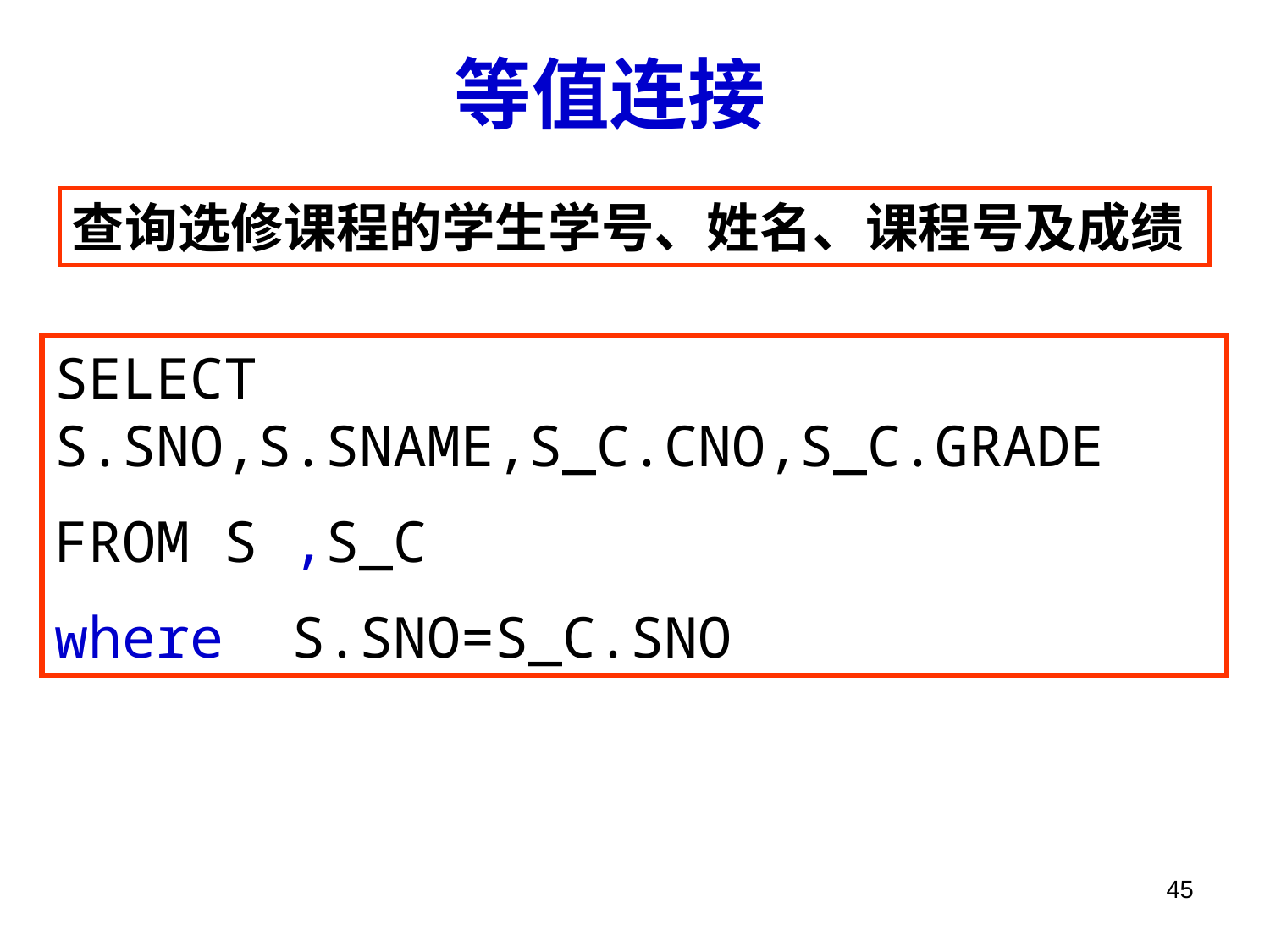

# 等值连接
查询选修课程的学生学号、姓名、课程号及成绩
SELECT S.SNO,S.SNAME,S_C.CNO,S_C.GRADE
FROM S ,S_C
where  S.SNO=S_C.SNO
45